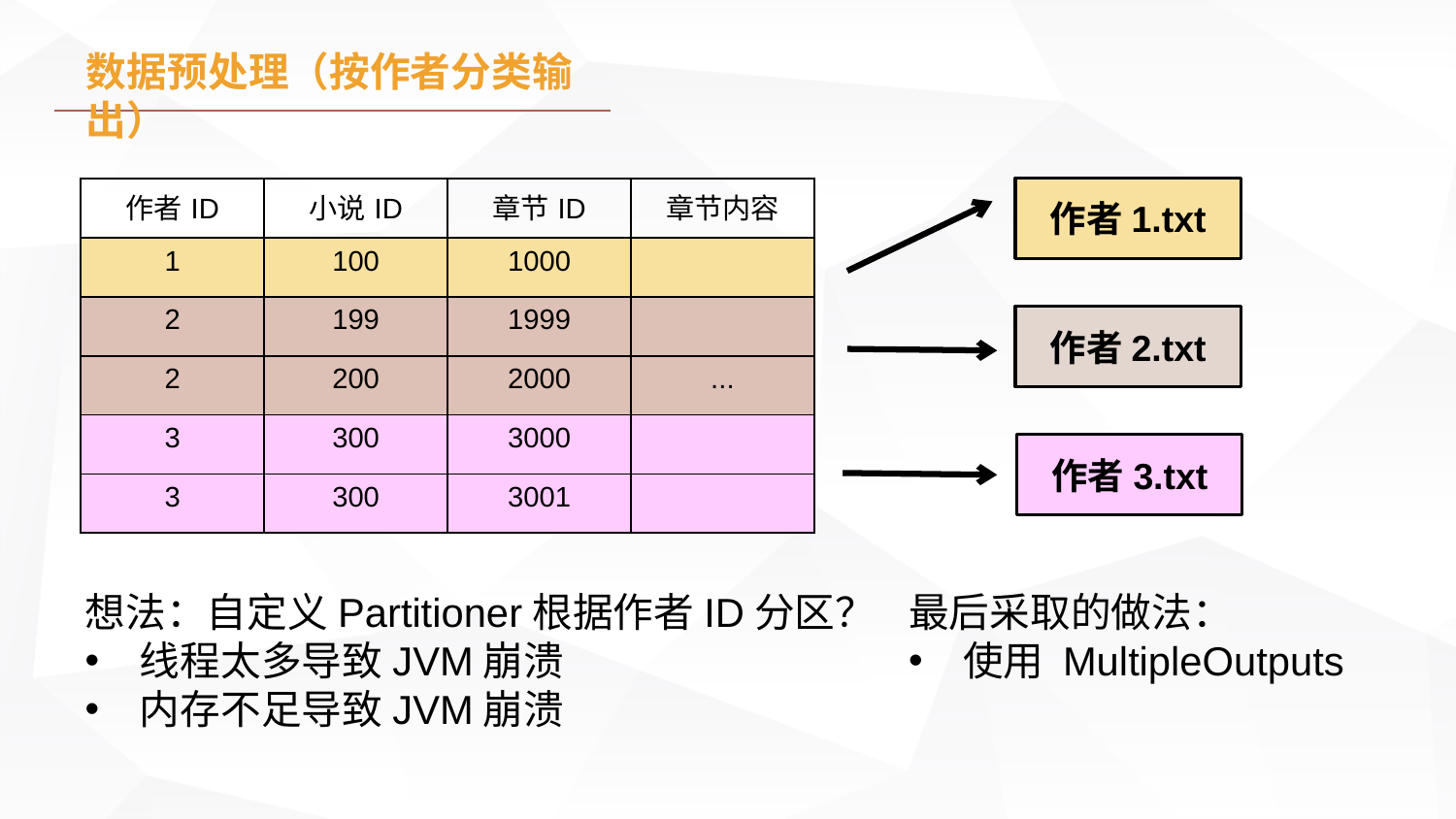

数据预处理（按作者分类输出）
作者1.txt
| 作者ID | 小说ID | 章节ID | 章节内容 |
| --- | --- | --- | --- |
| 1 | 100 | 1000 |  |
| 2 | 199 | 1999 |  |
| 2 | 200 | 2000 | ... |
| 3 | 300 | 3000 |  |
| 3 | 300 | 3001 |  |

作者2.txt
作者3.txt
想法：自定义Partitioner根据作者ID分区？
线程太多导致JVM崩溃
内存不足导致JVM崩溃
最后采取的做法：
使用 MultipleOutputs